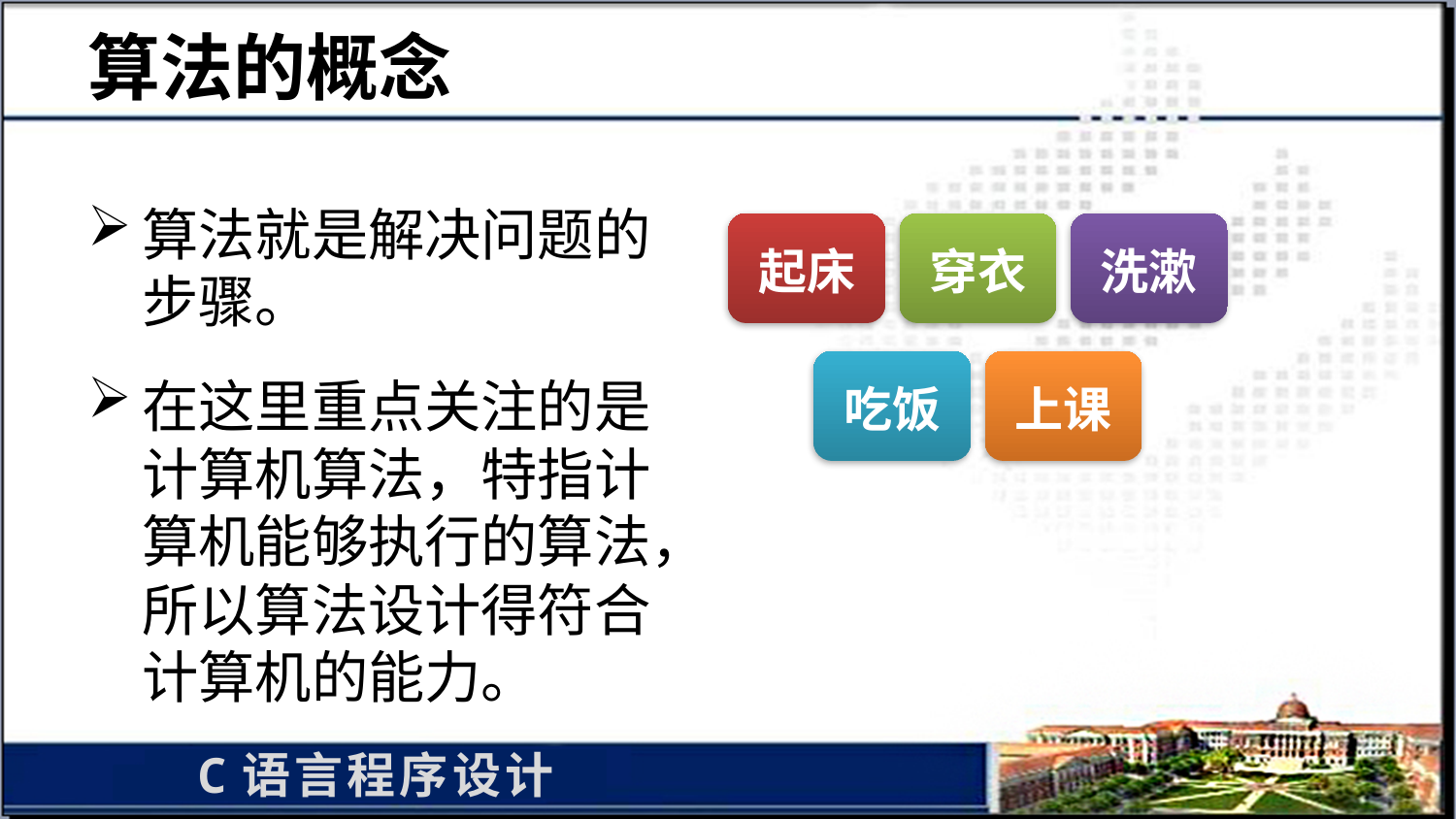

# 算法的概念
起床
穿衣
洗漱
吃饭
上课
算法就是解决问题的步骤。
在这里重点关注的是计算机算法，特指计算机能够执行的算法，所以算法设计得符合计算机的能力。